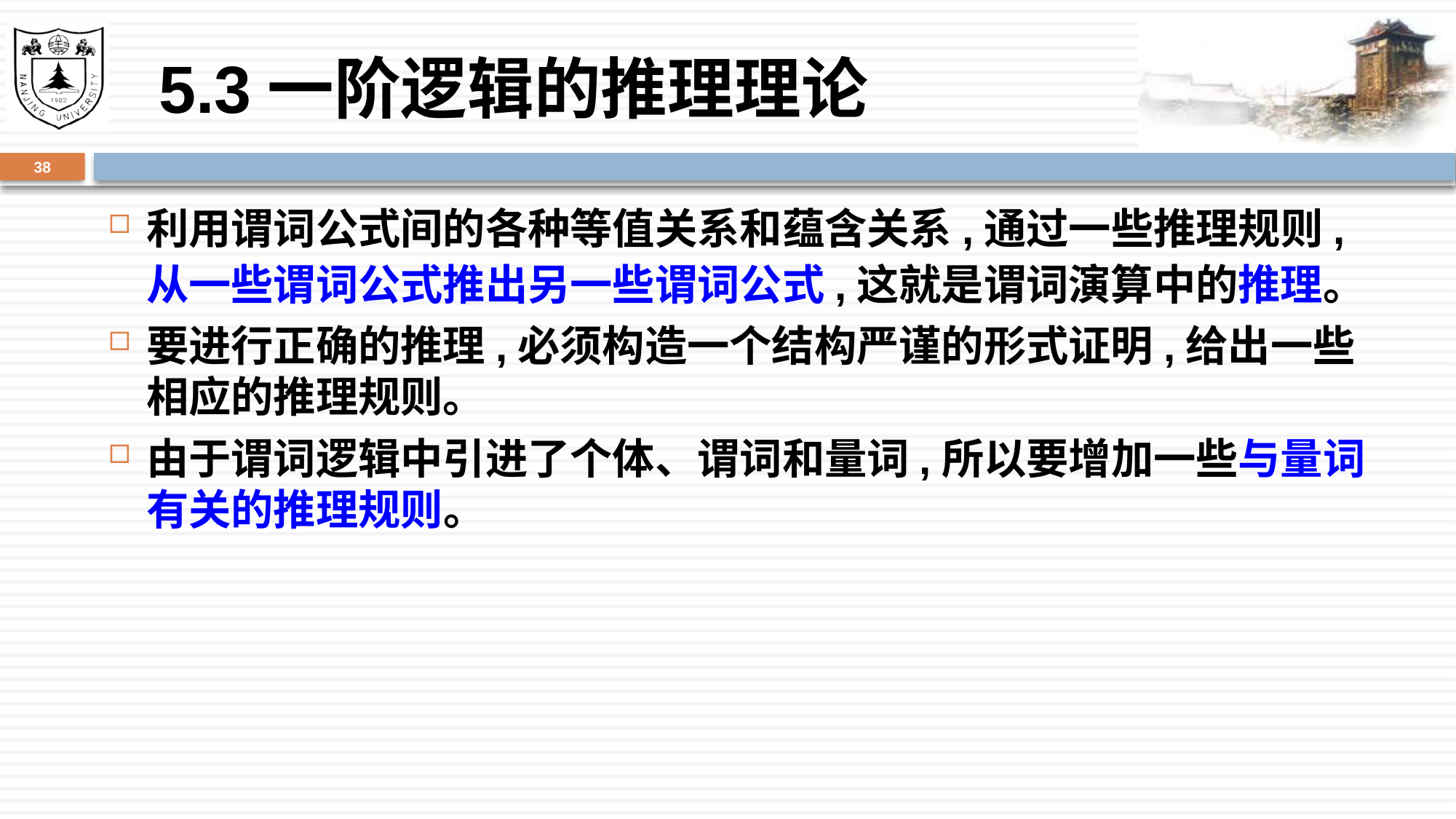

# 5.3一阶逻辑的推理理论
38
利用谓词公式间的各种等值关系和蕴含关系,通过一些推理规则,从一些谓词公式推出另一些谓词公式,这就是谓词演算中的推理。
要进行正确的推理,必须构造一个结构严谨的形式证明,给出一些相应的推理规则。
由于谓词逻辑中引进了个体、谓词和量词,所以要增加一些与量词有关的推理规则。